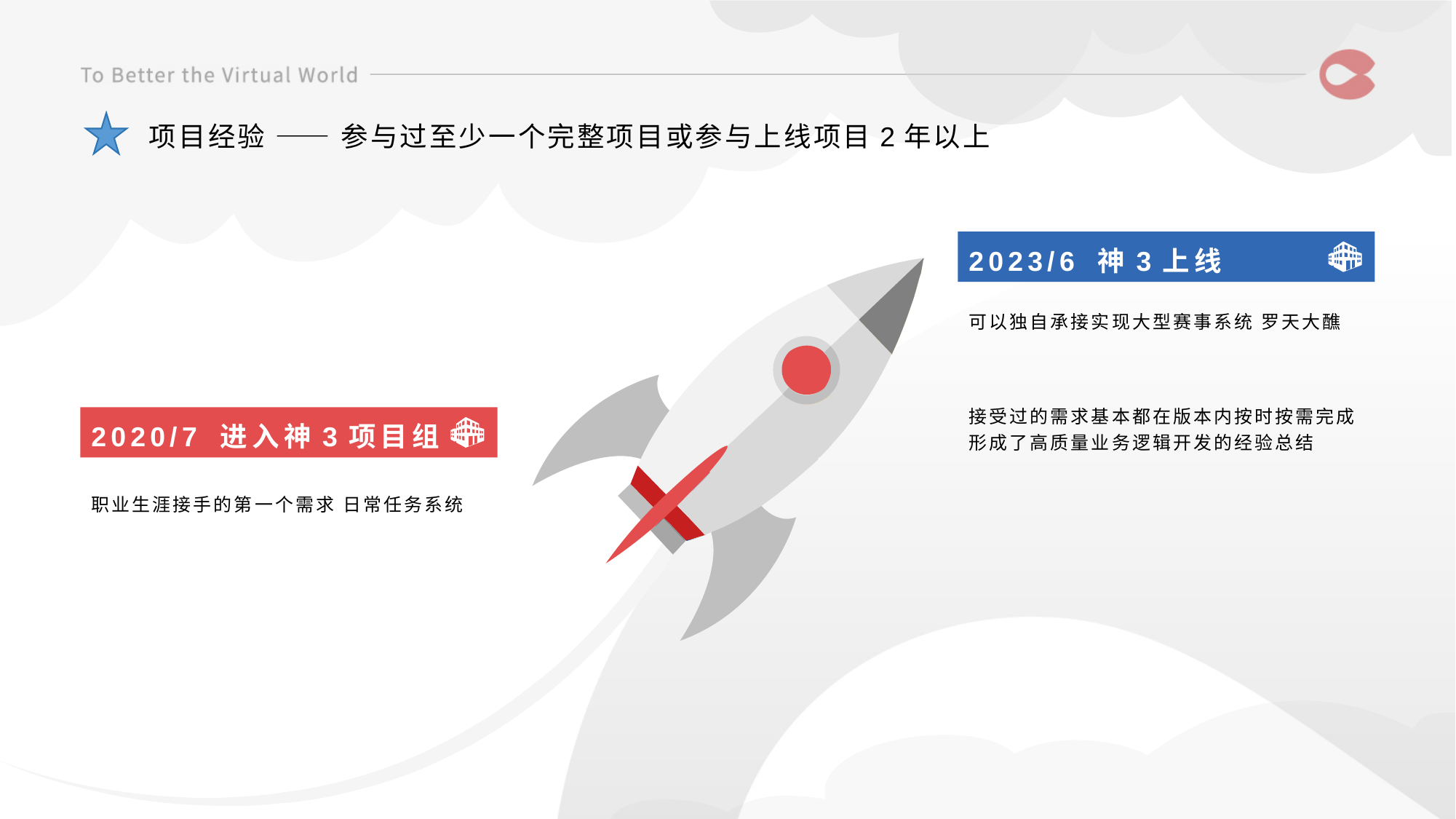

项目经验 —— 参与过至少一个完整项目或参与上线项目2年以上
2023/6 神3上线

可以独自承接实现大型赛事系统 罗天大醮

接受过的需求基本都在版本内按时按需完成 形成了高质量业务逻辑开发的经验总结
2020/7 进入神3项目组

职业生涯接手的第一个需求 日常任务系统